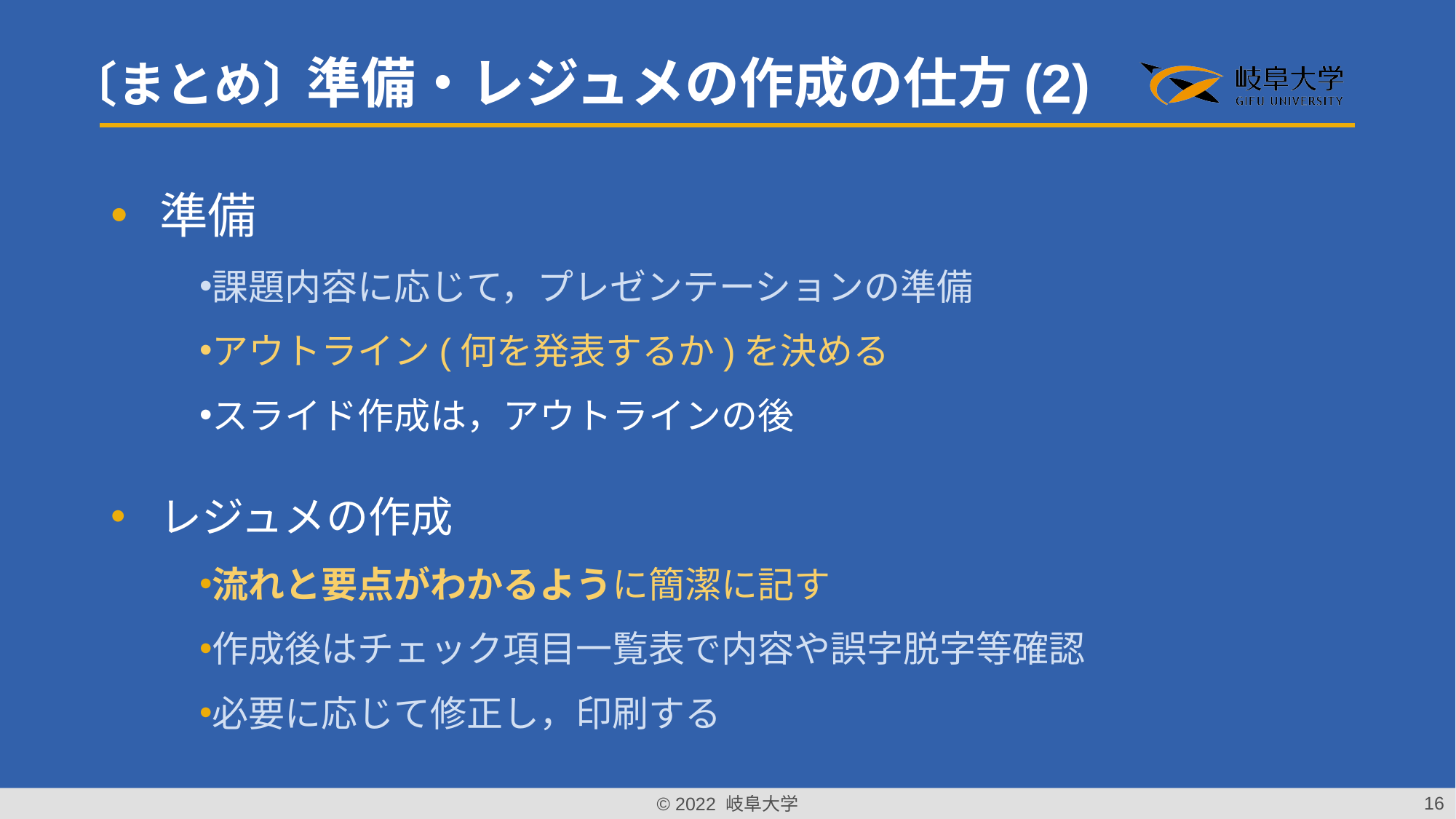

# 準備・レジュメの作成の仕方(2)
準備
課題内容に応じて，プレゼンテーションの準備
アウトライン(何を発表するか)を決める
スライド作成は，アウトラインの後
レジュメの作成
流れと要点がわかるように簡潔に記す
作成後はチェック項目一覧表で内容や誤字脱字等確認
必要に応じて修正し，印刷する